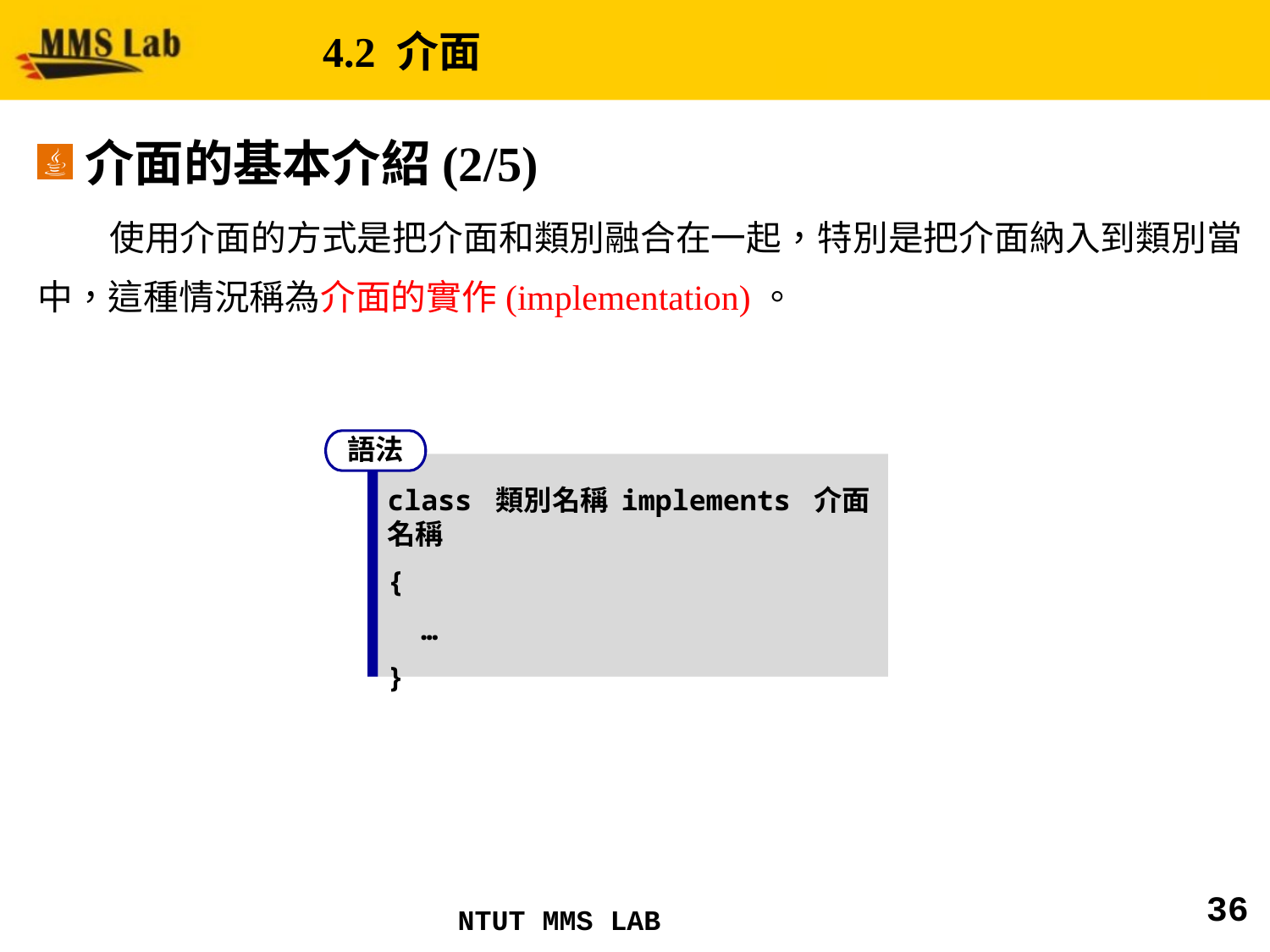

# 4.2 介面
介面的基本介紹(2/5)
        使用介面的方式是把介面和類別融合在一起，特別是把介面納入到類別當中，這種情況稱為介面的實作(implementation)。

語法

class 類別名稱 implements 介面名稱
{
  …
}
36
NTUT MMS LAB